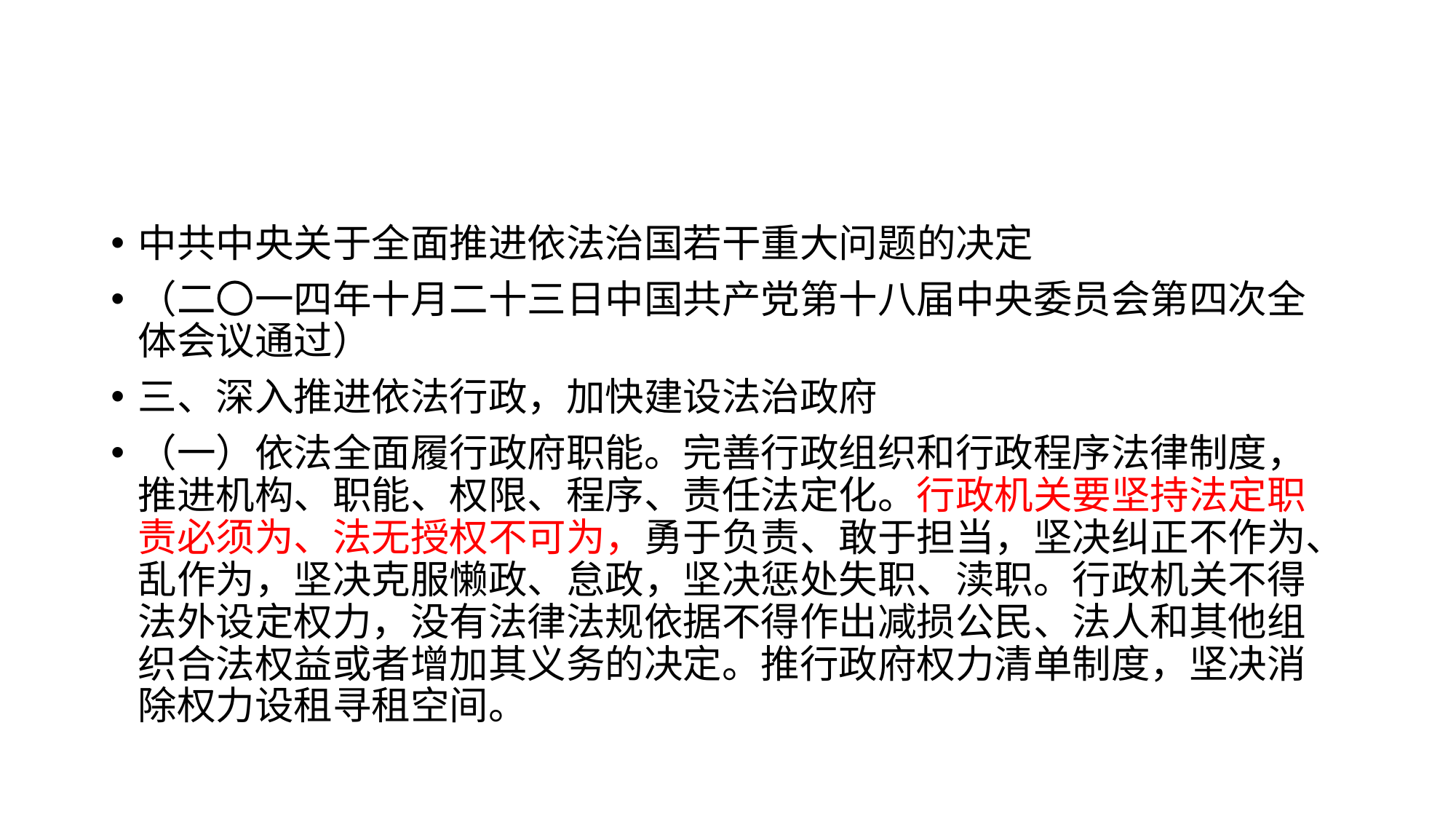

#
中共中央关于全面推进依法治国若干重大问题的决定
（二〇一四年十月二十三日中国共产党第十八届中央委员会第四次全体会议通过）
三、深入推进依法行政，加快建设法治政府
（一）依法全面履行政府职能。完善行政组织和行政程序法律制度，推进机构、职能、权限、程序、责任法定化。行政机关要坚持法定职责必须为、法无授权不可为，勇于负责、敢于担当，坚决纠正不作为、乱作为，坚决克服懒政、怠政，坚决惩处失职、渎职。行政机关不得法外设定权力，没有法律法规依据不得作出减损公民、法人和其他组织合法权益或者增加其义务的决定。推行政府权力清单制度，坚决消除权力设租寻租空间。